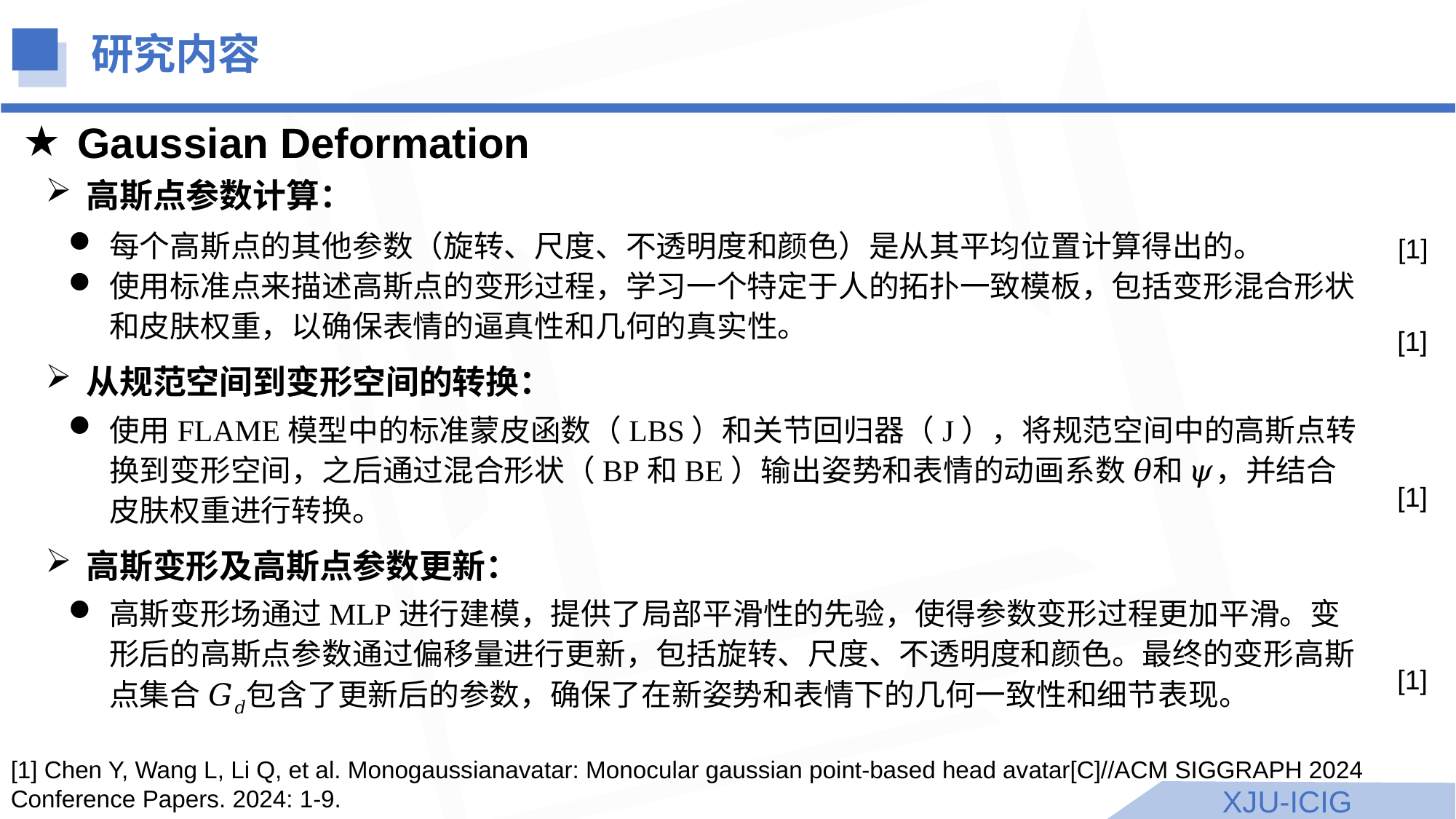

研究内容

Gaussian Deformation
高斯点参数计算：
每个高斯点的其他参数（旋转、尺度、不透明度和颜色）是从其平均位置计算得出的。
使用标准点来描述高斯点的变形过程，学习一个特定于人的拓扑一致模板，包括变形混合形状和皮肤权重，以确保表情的逼真性和几何的真实性。
[1]
[1]
从规范空间到变形空间的转换：
使用FLAME模型中的标准蒙皮函数（LBS）和关节回归器（J），将规范空间中的高斯点转换到变形空间，之后通过混合形状（BP和BE）输出姿势和表情的动画系数 𝜃和 𝜓，并结合皮肤权重进行转换。
[1]
高斯变形及高斯点参数更新：
高斯变形场通过MLP进行建模，提供了局部平滑性的先验，使得参数变形过程更加平滑。变形后的高斯点参数通过偏移量进行更新，包括旋转、尺度、不透明度和颜色。最终的变形高斯点集合 𝐺𝑑包含了更新后的参数，确保了在新姿势和表情下的几何一致性和细节表现。
[1]
[1] Chen Y, Wang L, Li Q, et al. Monogaussianavatar: Monocular gaussian point-based head avatar[C]//ACM SIGGRAPH 2024 Conference Papers. 2024: 1-9.
XJU-ICIG